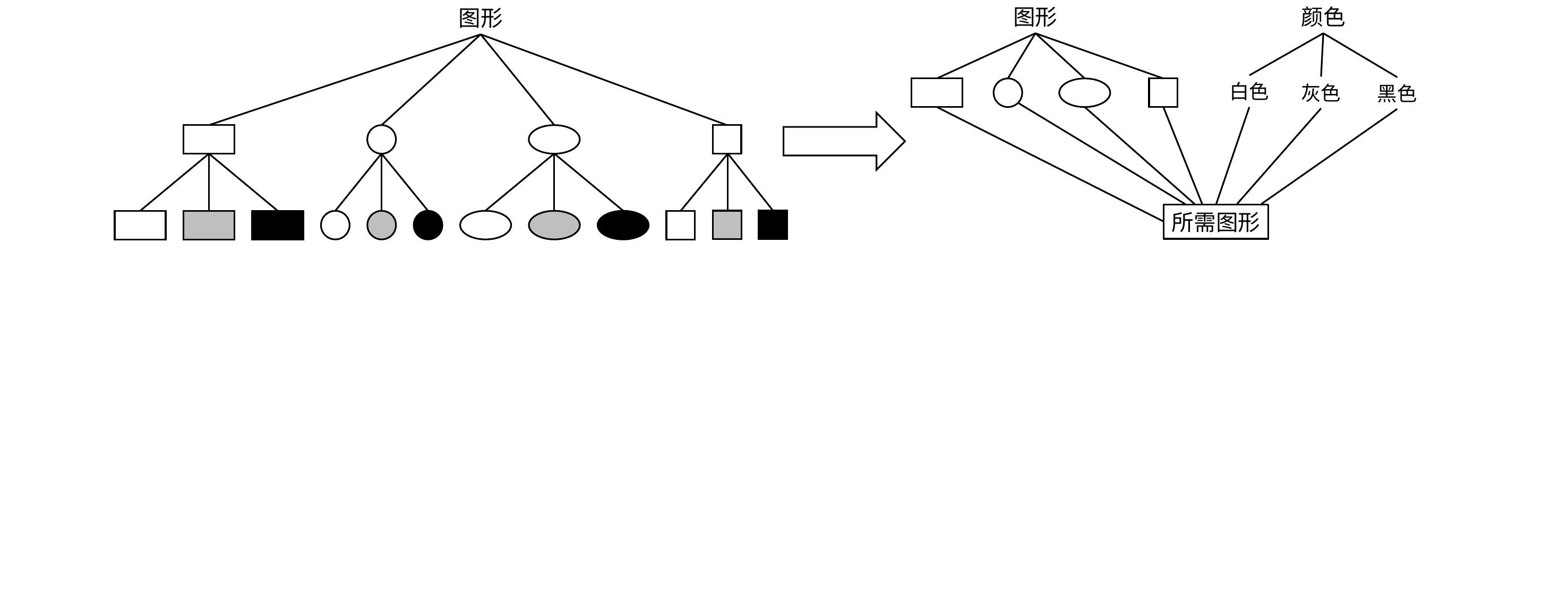

图形
图形
颜色
白色
灰色
黑色

所需图形